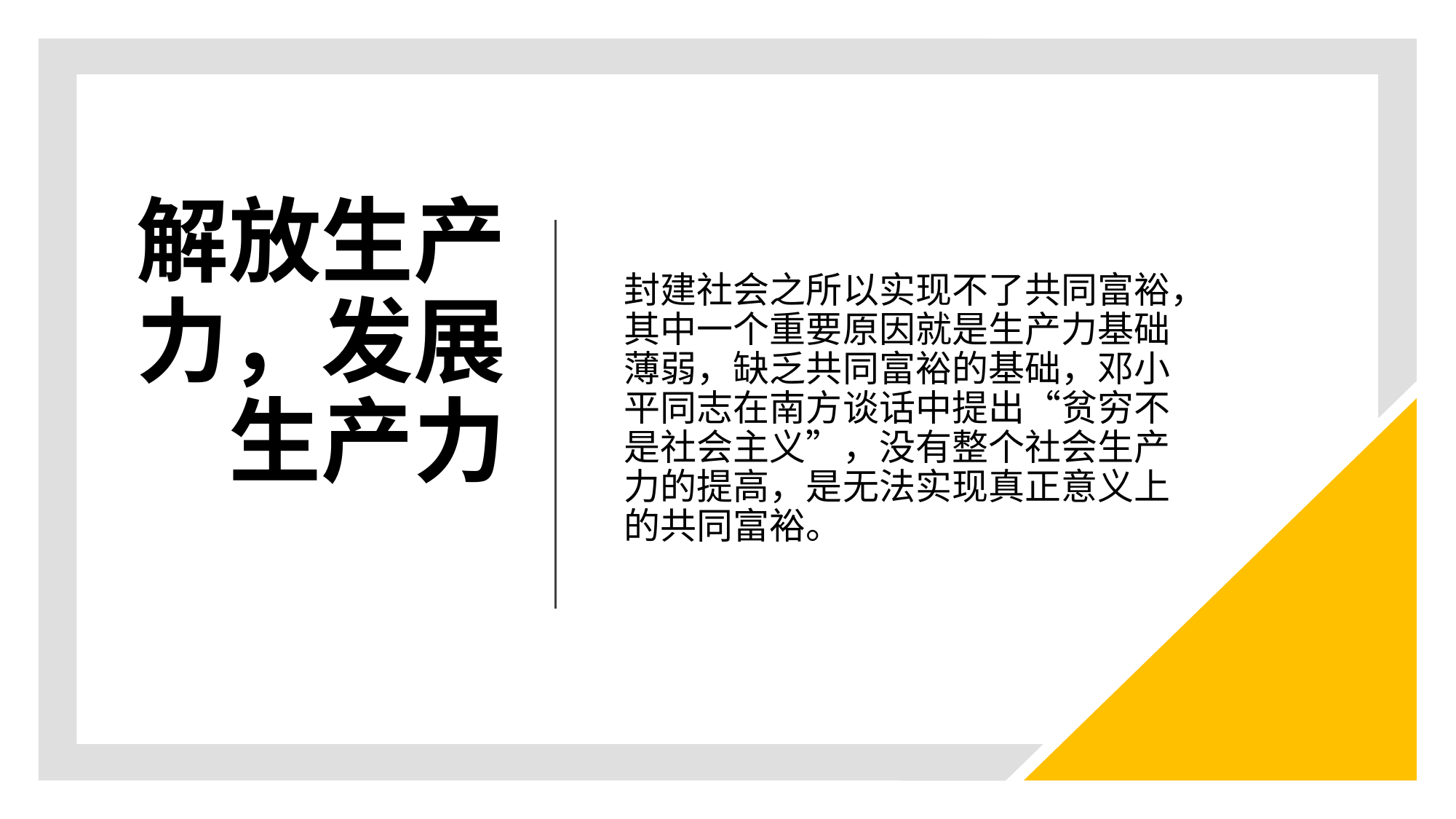

# 解放生产力，发展生产力
封建社会之所以实现不了共同富裕，其中一个重要原因就是生产力基础薄弱，缺乏共同富裕的基础，邓小平同志在南方谈话中提出“贫穷不是社会主义”，没有整个社会生产力的提高，是无法实现真正意义上的共同富裕。